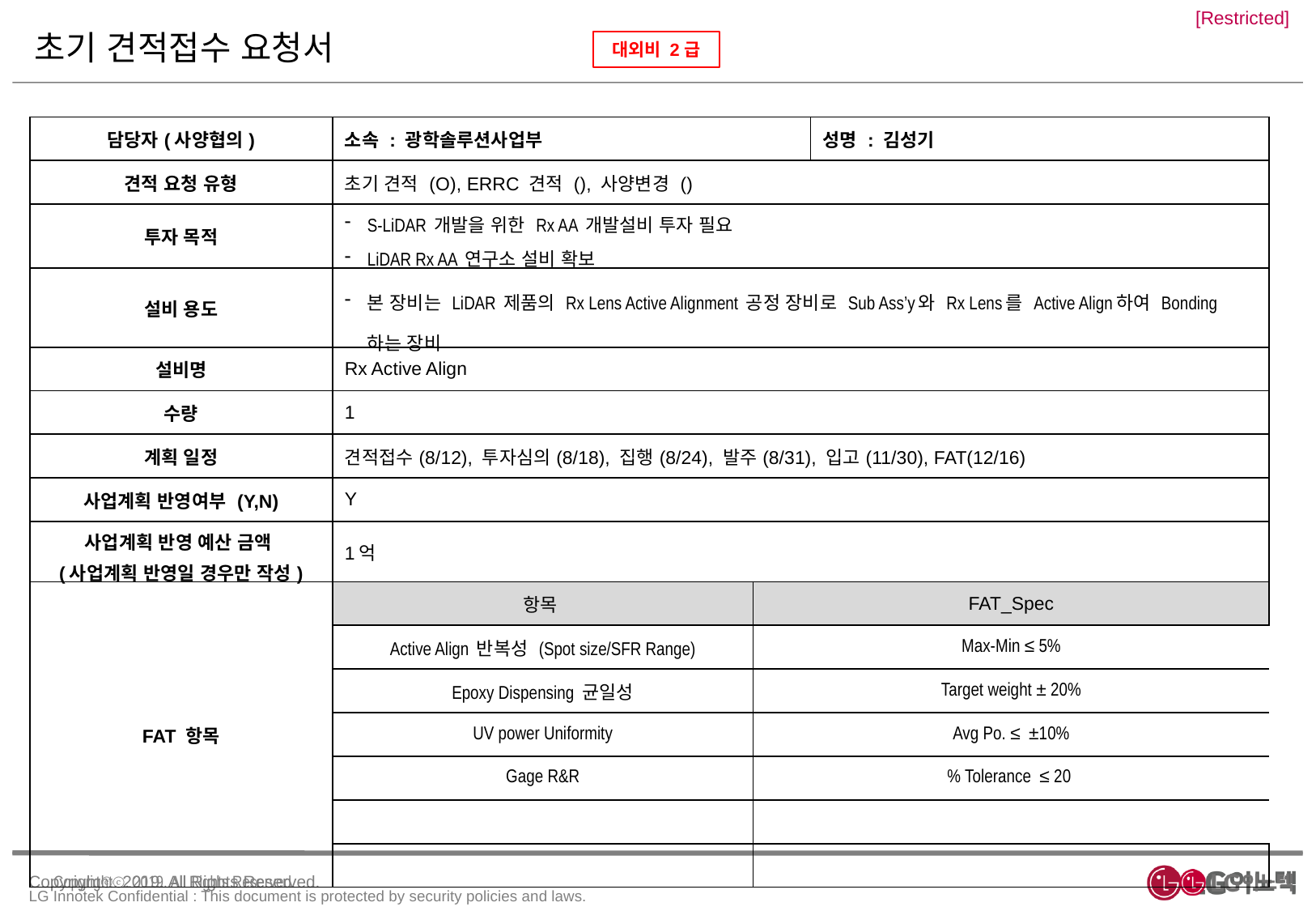

초기 견적접수 요청서
| 담당자(사양협의) | 소속 : 광학솔루션사업부 |  | 성명 : 김성기 |
| --- | --- | --- | --- |
| 견적 요청 유형 | 초기 견적 (O), ERRC 견적 (), 사양변경 () |  |  |
| 투자 목적 | S-LiDAR 개발을 위한 Rx AA 개발설비 투자 필요 LiDAR Rx AA 연구소 설비 확보 |  |  |
| 설비 용도 | 본 장비는 LiDAR 제품의 Rx Lens Active Alignment 공정 장비로 Sub Ass’y와 Rx Lens를 Active Align하여 Bonding 하는 장비 |  |  |
| 설비명 | Rx Active Align |  |  |
| 수량 | 1 |  |  |
| 계획 일정 | 견적접수(8/12), 투자심의(8/18), 집행(8/24), 발주(8/31), 입고(11/30), FAT(12/16) |  |  |
| 사업계획 반영여부 (Y,N) | Y |  |  |
| 사업계획 반영 예산 금액 (사업계획 반영일 경우만 작성) | 1억 |  |  |
| FAT 항목 | 항목 | FAT\_Spec |  |
|  | Active Align 반복성 (Spot size/SFR Range) | Max-Min ≤ 5% |  |
|  | Epoxy Dispensing 균일성 | Target weight ± 20% |  |
|  | UV power Uniformity | Avg Po. ≤ ±10% |  |
|  | Gage R&R | % Tolerance ≤ 20 |  |
|  |  |  |  |
|  |  |  |  |